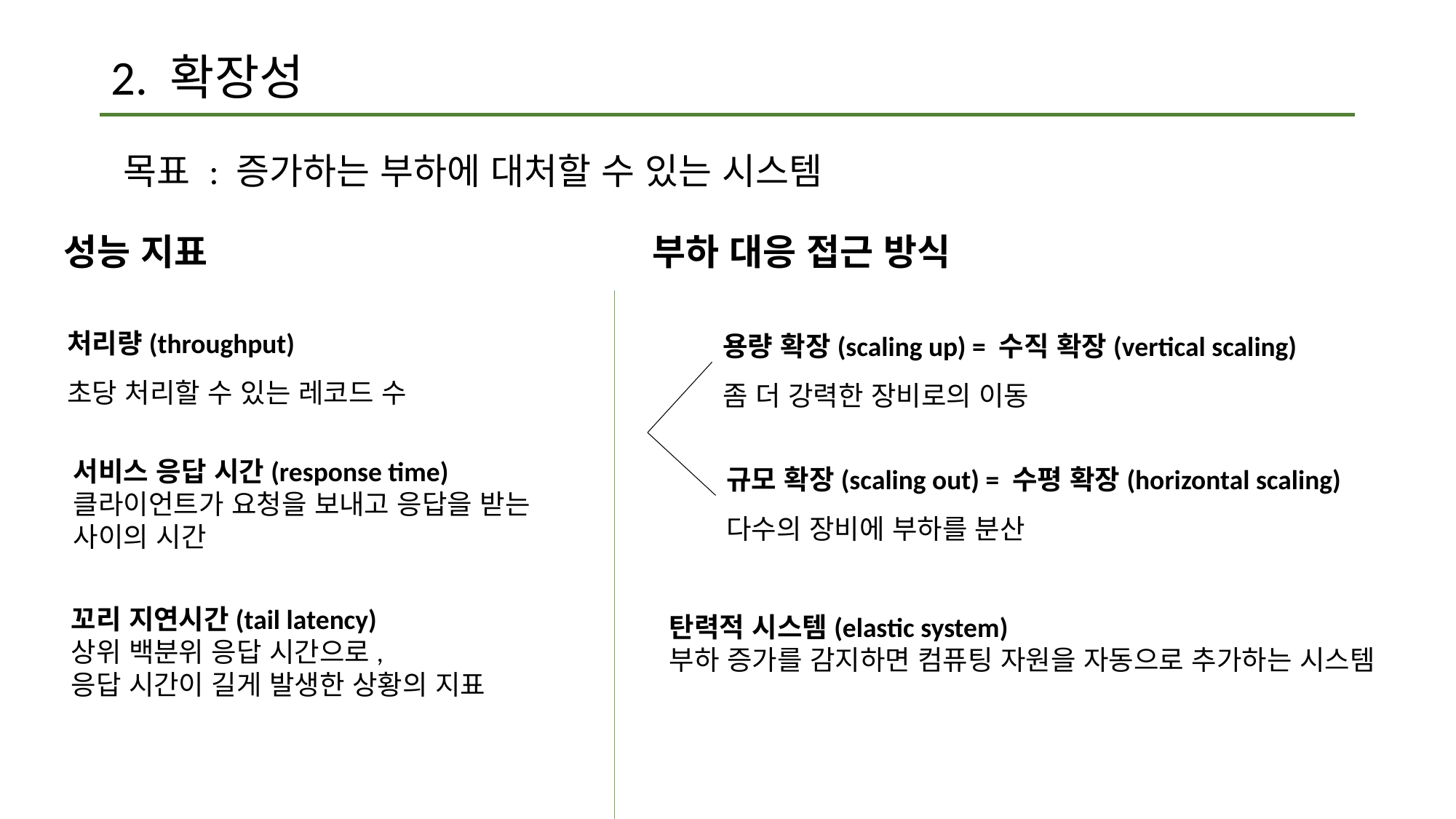

# 2. 확장성
목표 : 증가하는 부하에 대처할 수 있는 시스템
부하 대응 접근 방식
성능 지표
처리량(throughput)
초당 처리할 수 있는 레코드 수
용량 확장(scaling up) = 수직 확장(vertical scaling)
좀 더 강력한 장비로의 이동
서비스 응답 시간(response time)
클라이언트가 요청을 보내고 응답을 받는
사이의 시간
규모 확장(scaling out) = 수평 확장(horizontal scaling)
다수의 장비에 부하를 분산
꼬리 지연시간(tail latency)
상위 백분위 응답 시간으로,
응답 시간이 길게 발생한 상황의 지표
탄력적 시스템(elastic system)
부하 증가를 감지하면 컴퓨팅 자원을 자동으로 추가하는 시스템